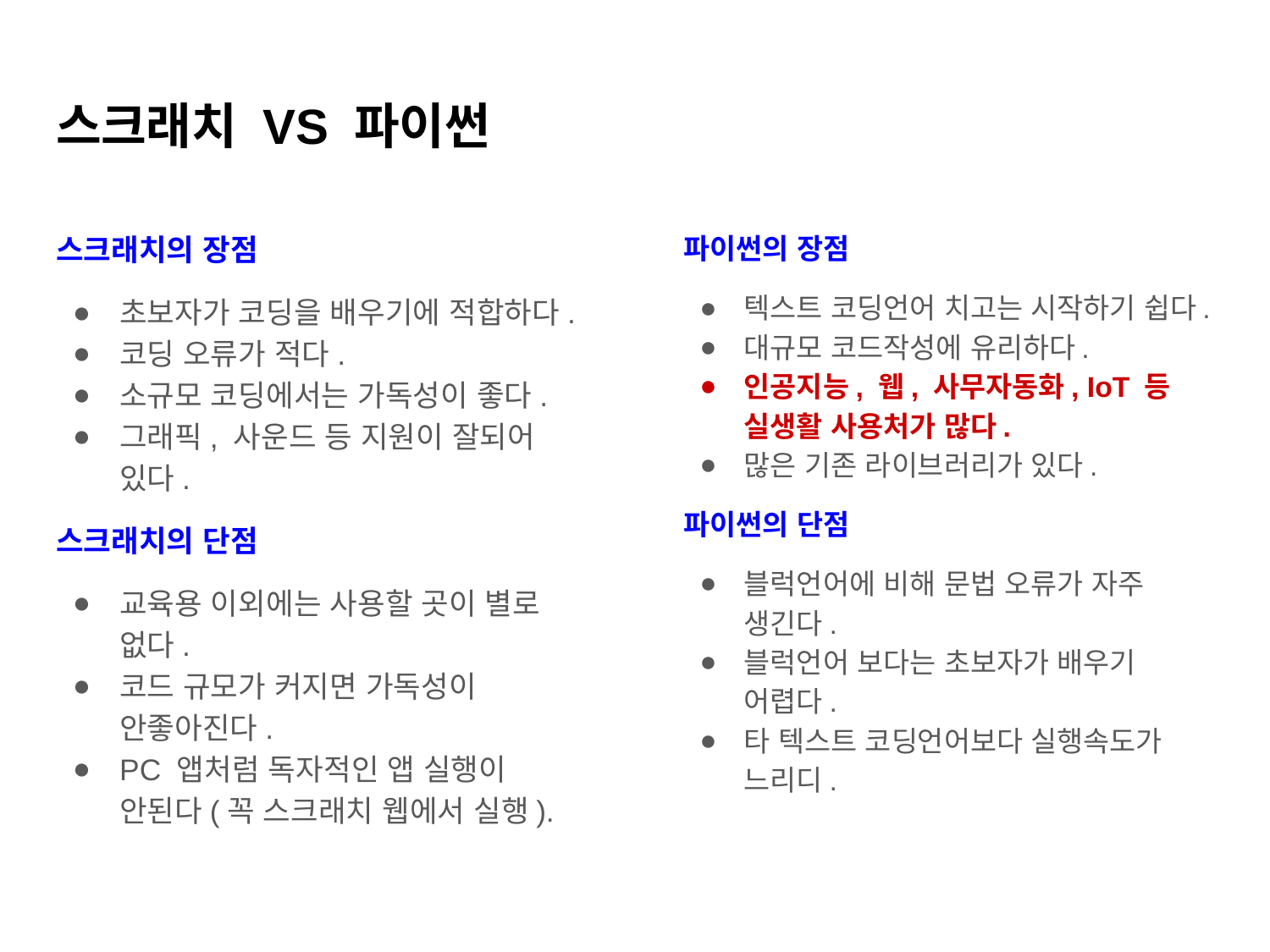

# 스크래치 VS 파이썬
스크래치의 장점
초보자가 코딩을 배우기에 적합하다.
코딩 오류가 적다.
소규모 코딩에서는 가독성이 좋다.
그래픽, 사운드 등 지원이 잘되어 있다.
스크래치의 단점
교육용 이외에는 사용할 곳이 별로 없다.
코드 규모가 커지면 가독성이 안좋아진다.
PC 앱처럼 독자적인 앱 실행이 안된다(꼭 스크래치 웹에서 실행).
파이썬의 장점
텍스트 코딩언어 치고는 시작하기 쉽다.
대규모 코드작성에 유리하다.
인공지능, 웹, 사무자동화, IoT 등 실생활 사용처가 많다.
많은 기존 라이브러리가 있다.
파이썬의 단점
블럭언어에 비해 문법 오류가 자주 생긴다.
블럭언어 보다는 초보자가 배우기 어렵다.
타 텍스트 코딩언어보다 실행속도가 느리디.